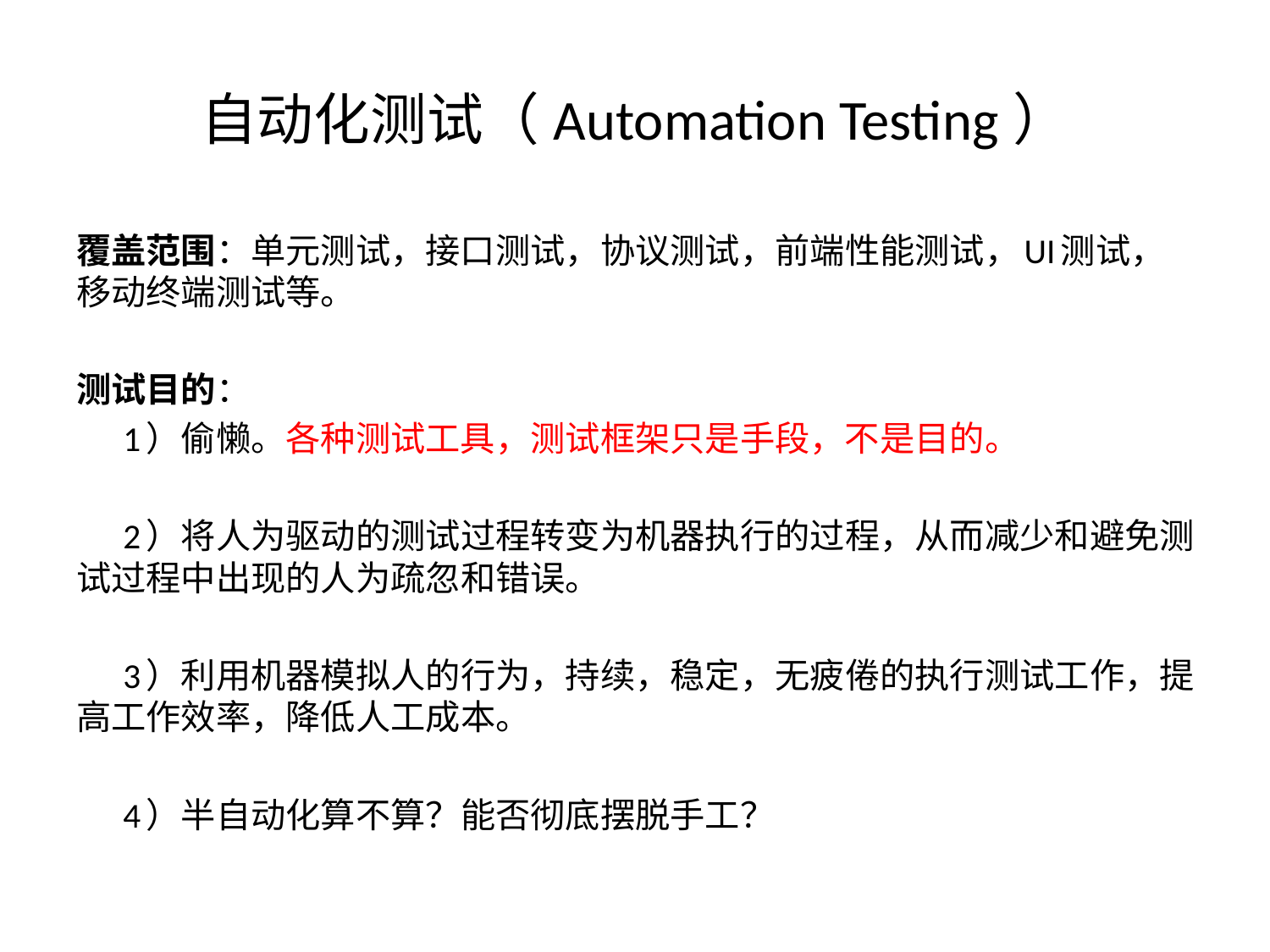

# 自动化测试（Automation Testing）
覆盖范围：单元测试，接口测试，协议测试，前端性能测试，UI测试，移动终端测试等。

测试目的：
      1）偷懒。各种测试工具，测试框架只是手段，不是目的。

      2）将人为驱动的测试过程转变为机器执行的过程，从而减少和避免测试过程中出现的人为疏忽和错误。

      3）利用机器模拟人的行为，持续，稳定，无疲倦的执行测试工作，提高工作效率，降低人工成本。

      4）半自动化算不算？能否彻底摆脱手工？